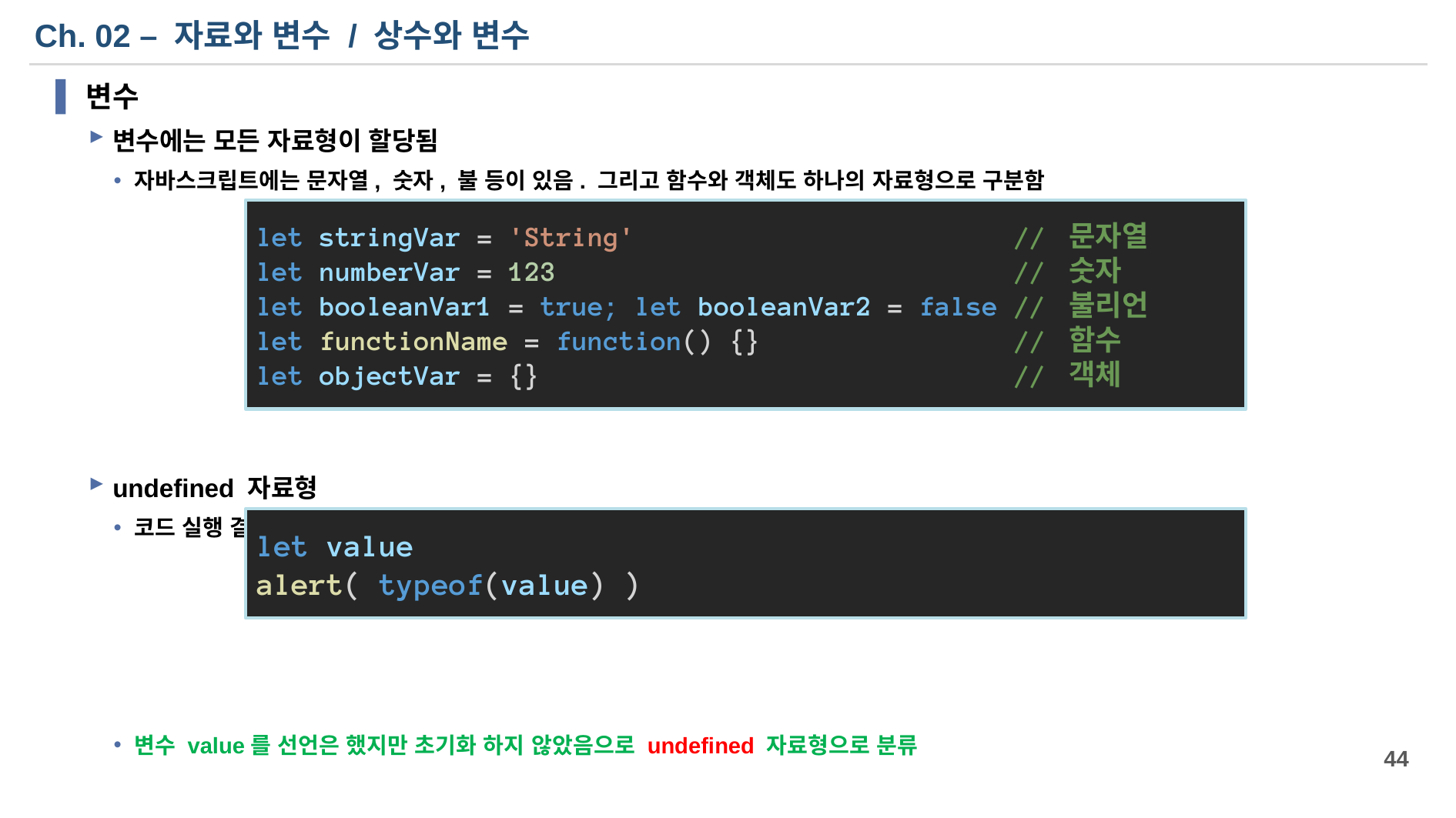

# Ch. 02 – 자료와 변수 / 상수와 변수
변수
변수에는 모든 자료형이 할당됨
자바스크립트에는 문자열, 숫자, 불 등이 있음. 그리고 함수와 객체도 하나의 자료형으로 구분함

undefined 자료형
코드 실행 결과는?

변수 value를 선언은 했지만 초기화 하지 않았음으로 undefined 자료형으로 분류

let stringVar = 'String'                        // 문자열
let numberVar = 123                             // 숫자
let booleanVar1 = true; let booleanVar2 = false // 불리언
let functionName = function() {}                // 함수
let objectVar = {}                              // 객체
let value
alert( typeof(value) )
44